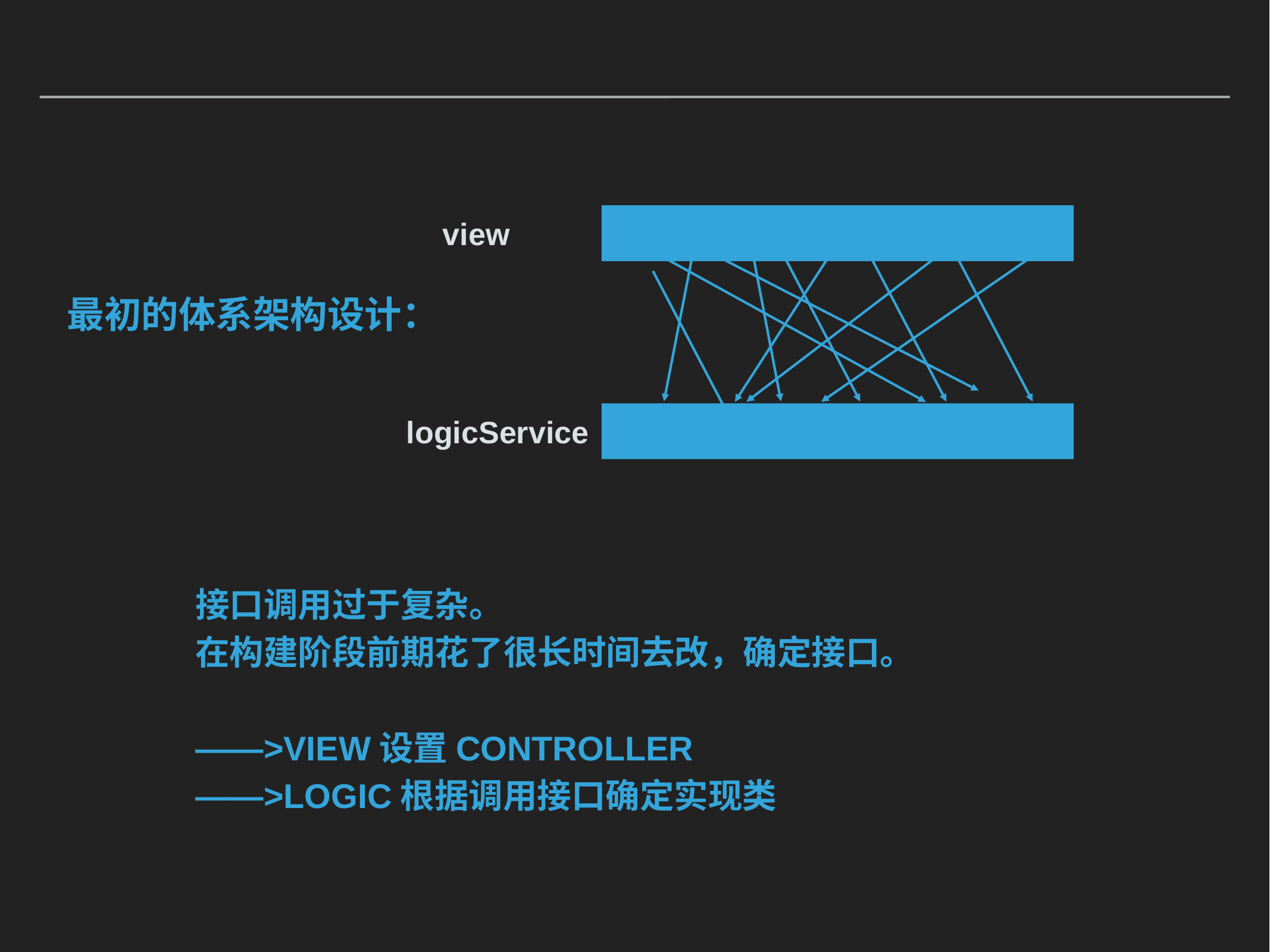

view

最初的体系架构设计：

logicService
# 接口调用过于复杂。
在构建阶段前期花了很长时间去改，确定接口。

——>view设置controller
——>logic根据调用接口确定实现类